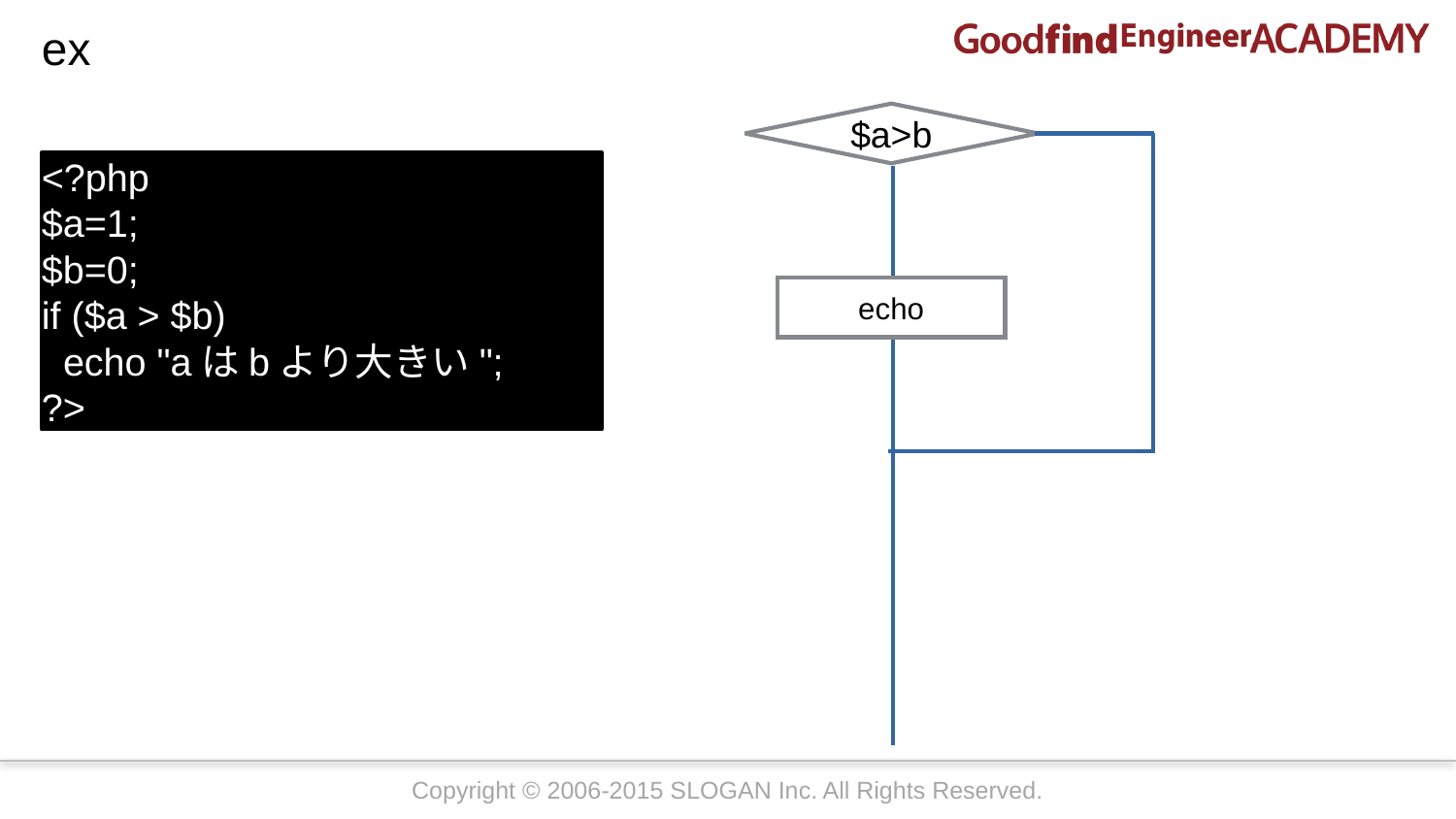

ex
$a>b

<?php
$a=1;
$b=0;
if ($a > $b)
  echo "aはbより大きい";
?>

echo